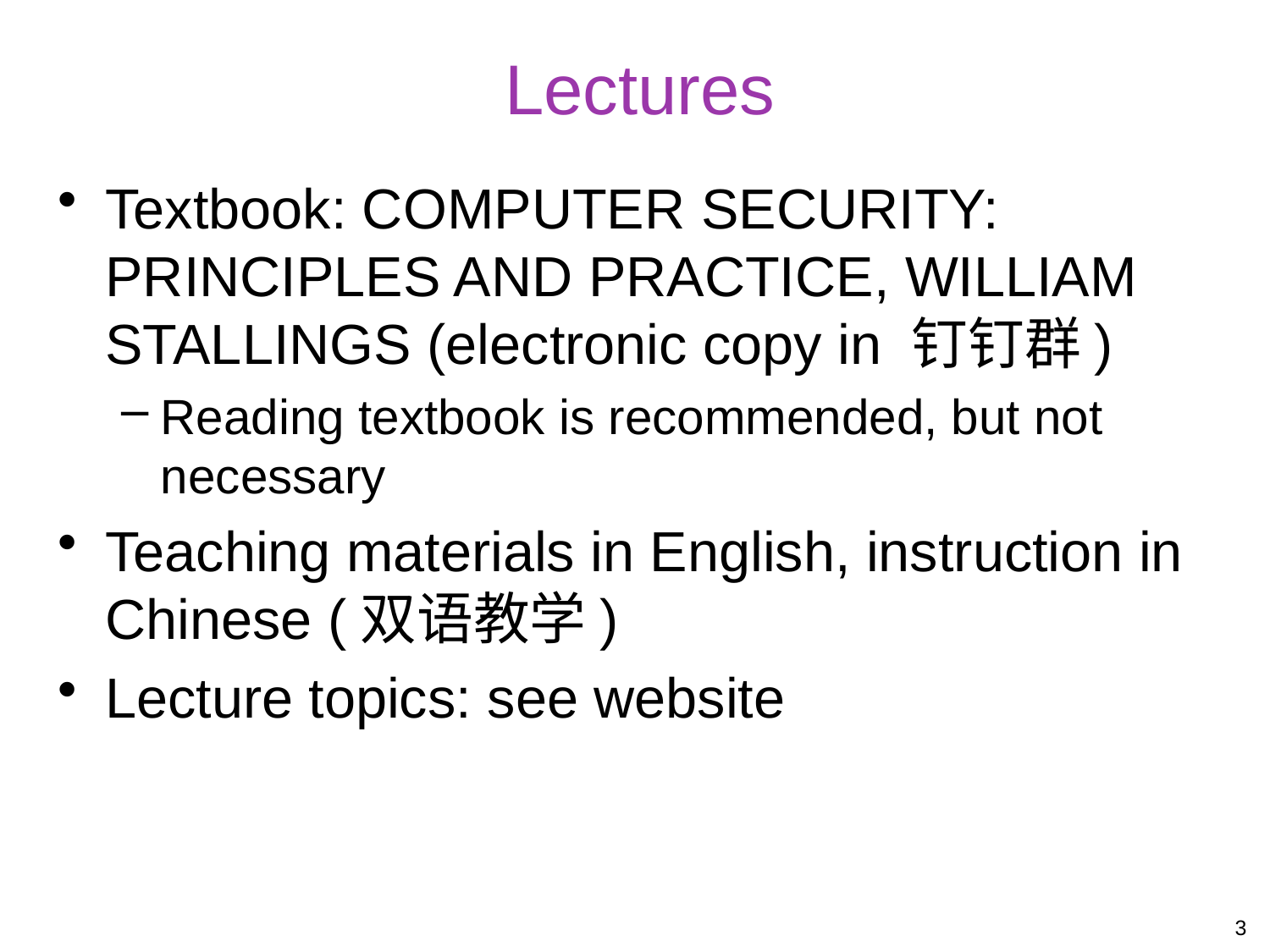

# Lectures
Textbook: COMPUTER SECURITY: PRINCIPLES AND PRACTICE, WILLIAM STALLINGS (electronic copy in 钉钉群)
Reading textbook is recommended, but not necessary
Teaching materials in English, instruction in Chinese (双语教学)
Lecture topics: see website

3